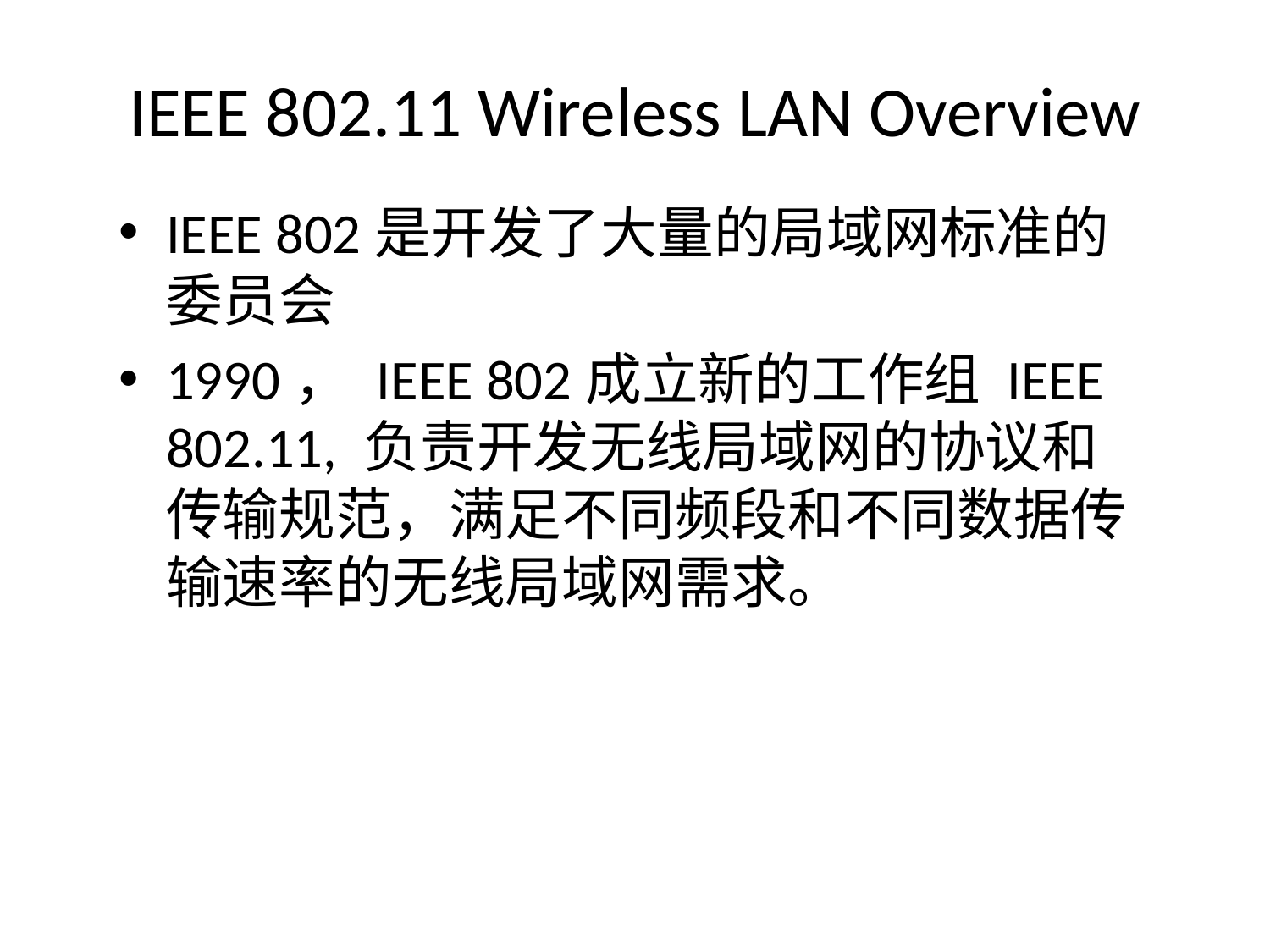

# IEEE 802.11 Wireless LAN Overview
IEEE 802是开发了大量的局域网标准的委员会
1990， IEEE 802成立新的工作组 IEEE 802.11, 负责开发无线局域网的协议和传输规范，满足不同频段和不同数据传输速率的无线局域网需求。